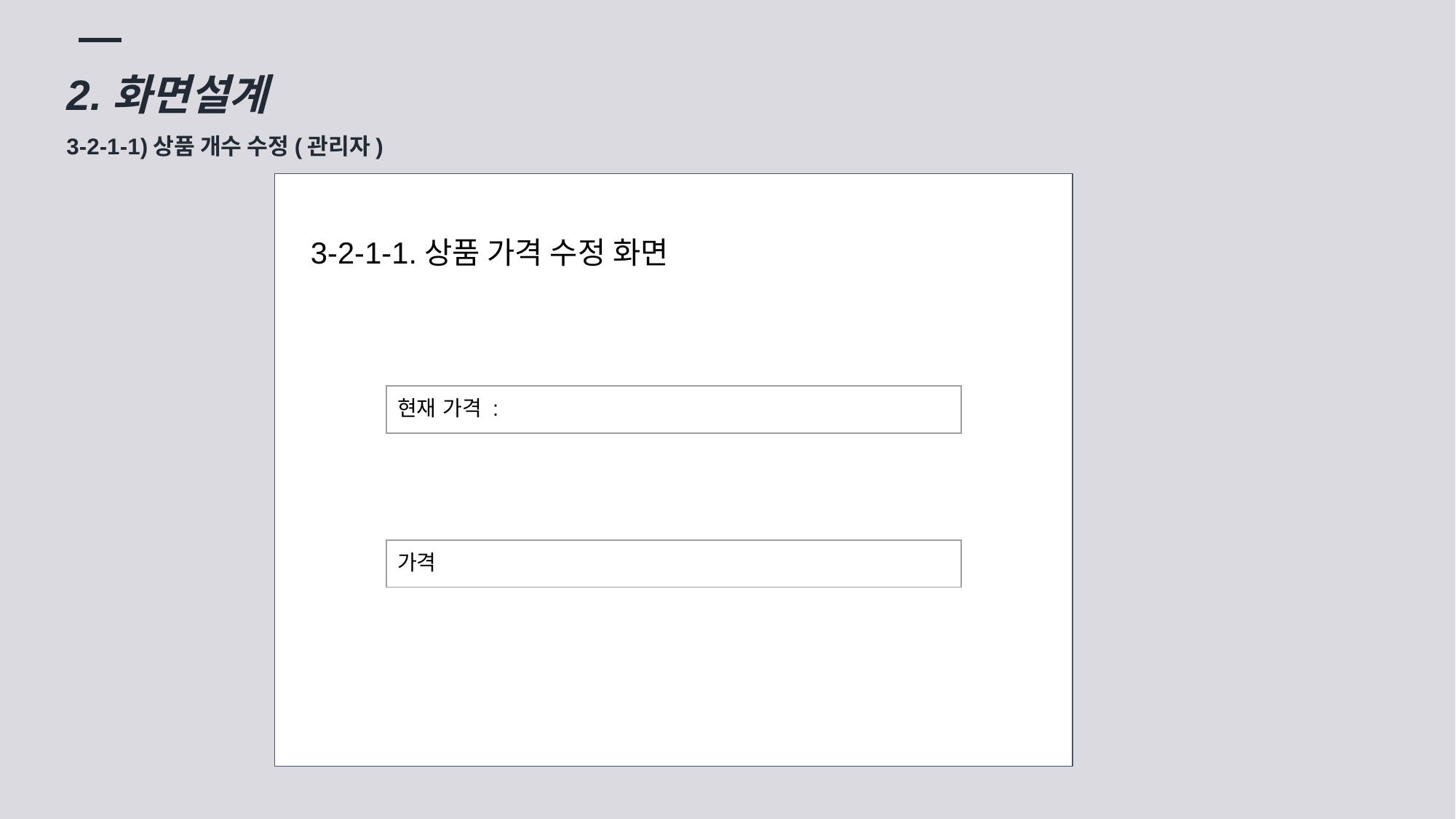

2.화면설계
3-2-1-1)상품 개수 수정(관리자)

3-2-1-1.상품 가격 수정 화면
| 현재 가격 : |  |
| --- | --- |
| 가격 |  |
| --- | --- |